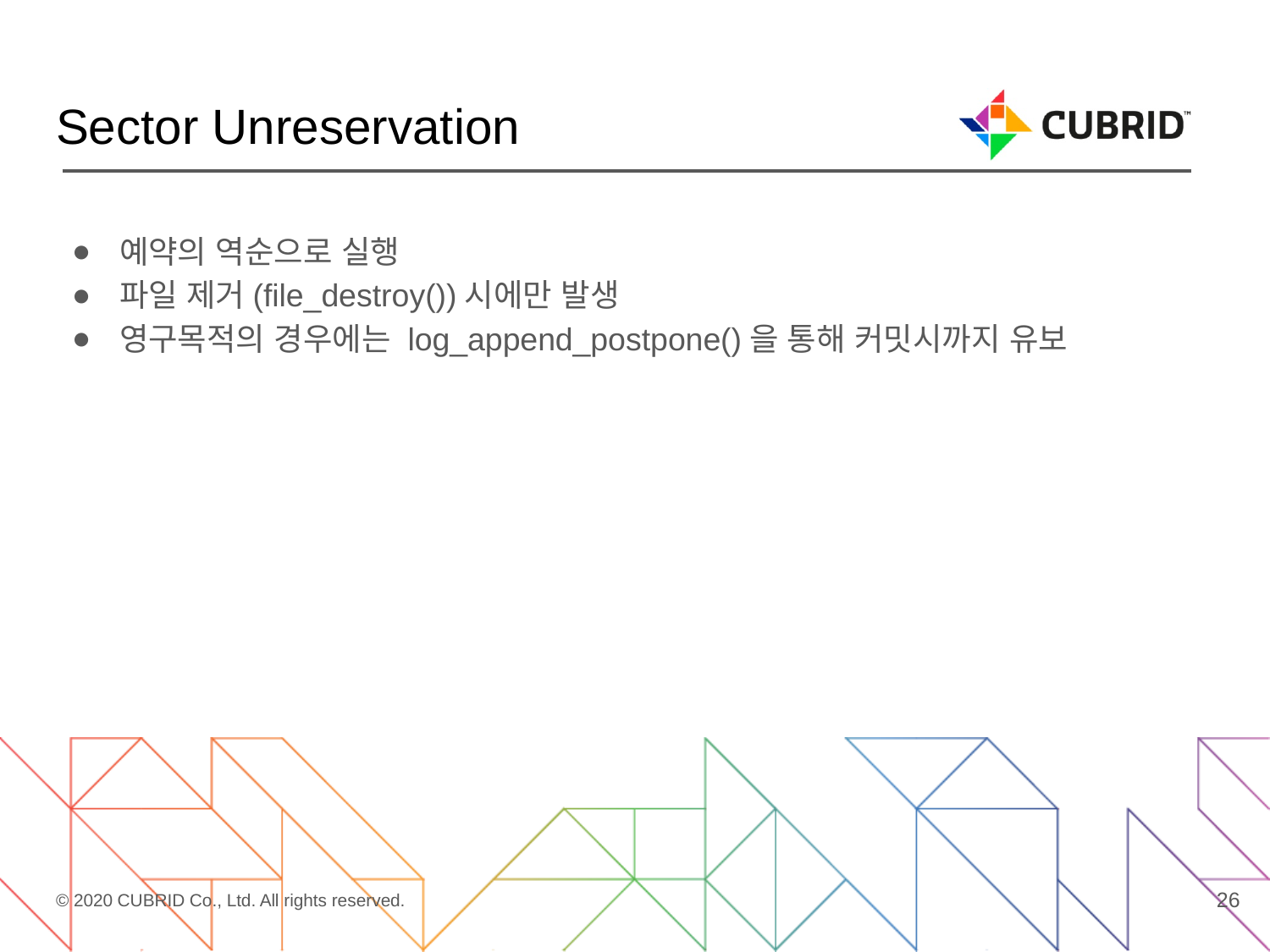

# Sector Unreservation
예약의 역순으로 실행
파일 제거(file_destroy())시에만 발생
영구목적의 경우에는 log_append_postpone()을 통해 커밋시까지 유보

26
© 2020 CUBRID Co., Ltd. All rights reserved.